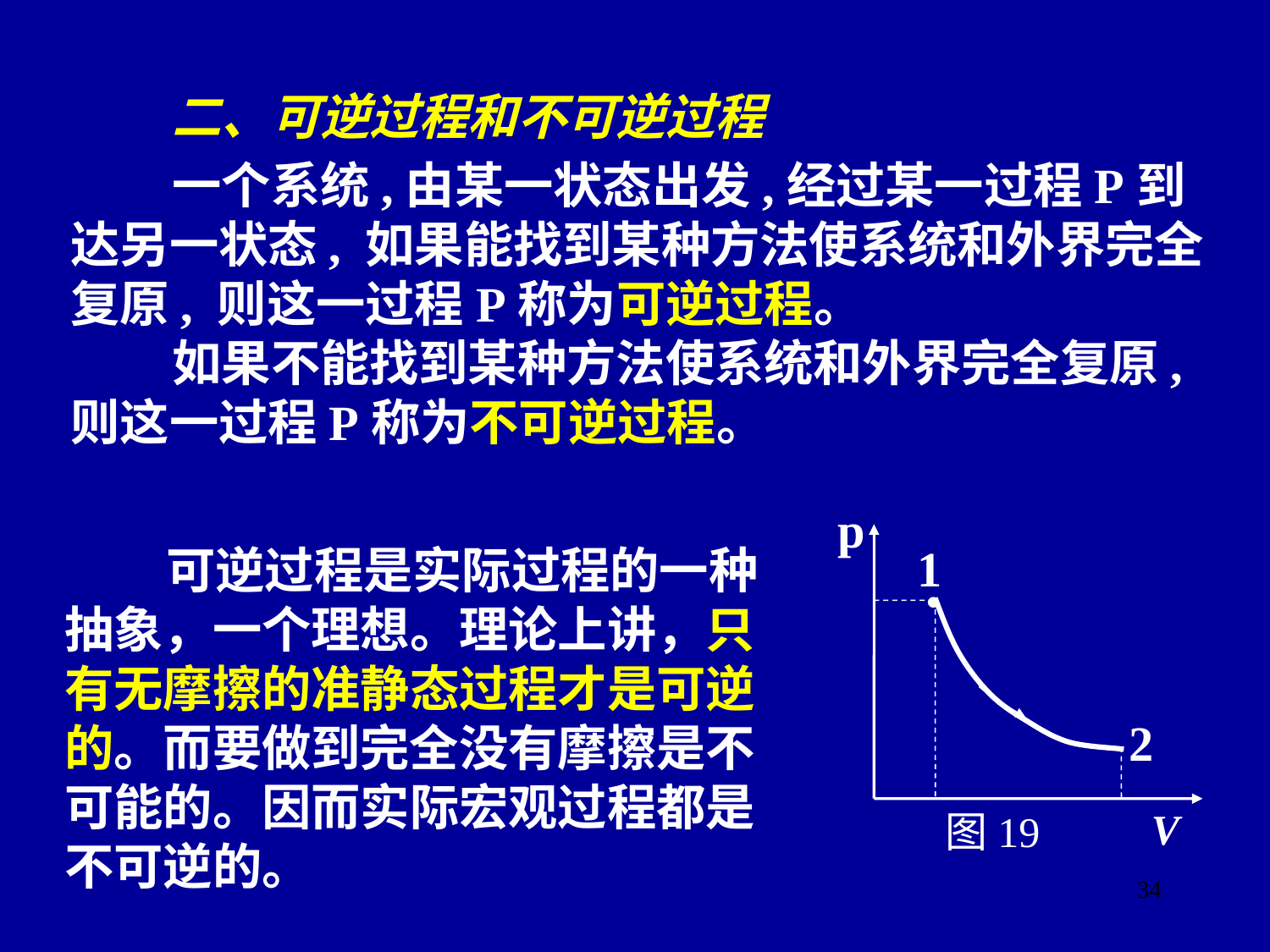

二、可逆过程和不可逆过程
        一个系统,由某一状态出发,经过某一过程P到达另一状态, 如果能找到某种方法使系统和外界完全复原, 则这一过程P称为可逆过程。
        如果不能找到某种方法使系统和外界完全复原, 则这一过程P称为不可逆过程。
p

•
V

图19
1

2

        可逆过程是实际过程的一种抽象，一个理想。理论上讲，只有无摩擦的准静态过程才是可逆的。而要做到完全没有摩擦是不可能的。因而实际宏观过程都是不可逆的。
34